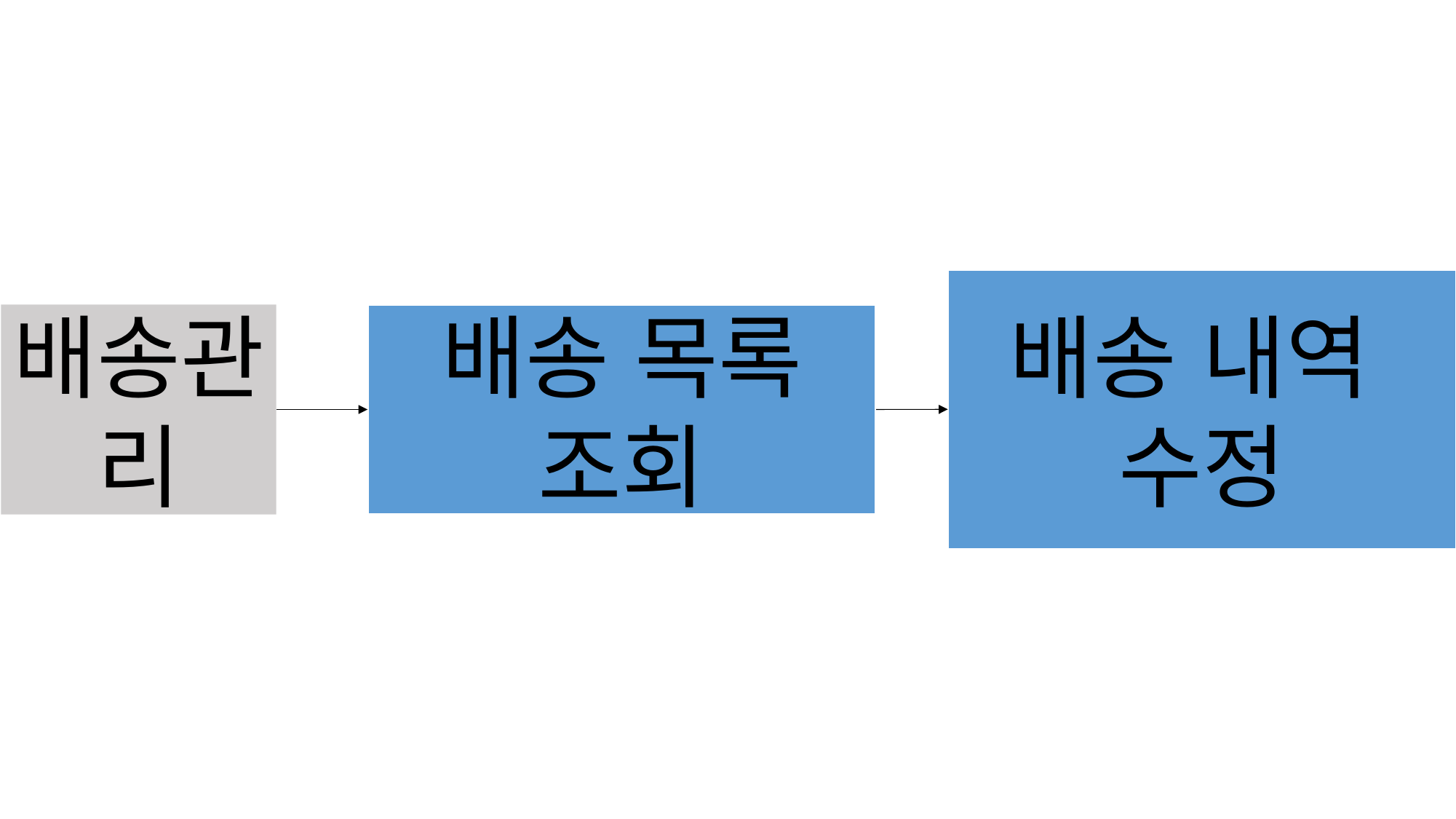

배송 내역
수정
배송관리
배송 목록 조회